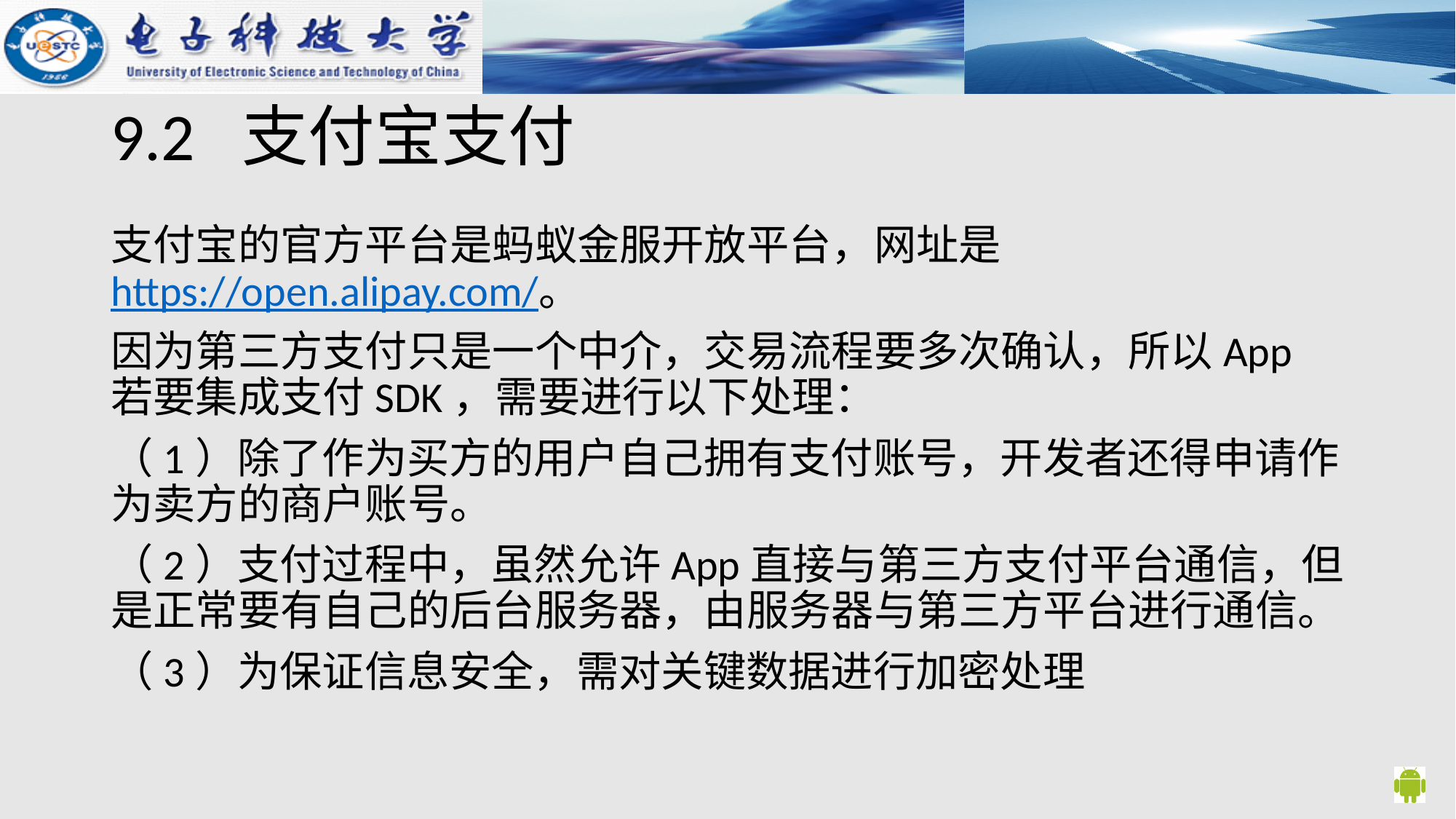

# 9.2  支付宝支付
支付宝的官方平台是蚂蚁金服开放平台，网址是https://open.alipay.com/。
因为第三方支付只是一个中介，交易流程要多次确认，所以App若要集成支付SDK，需要进行以下处理：
（1）除了作为买方的用户自己拥有支付账号，开发者还得申请作为卖方的商户账号。
（2）支付过程中，虽然允许App直接与第三方支付平台通信，但是正常要有自己的后台服务器，由服务器与第三方平台进行通信。
（3）为保证信息安全，需对关键数据进行加密处理